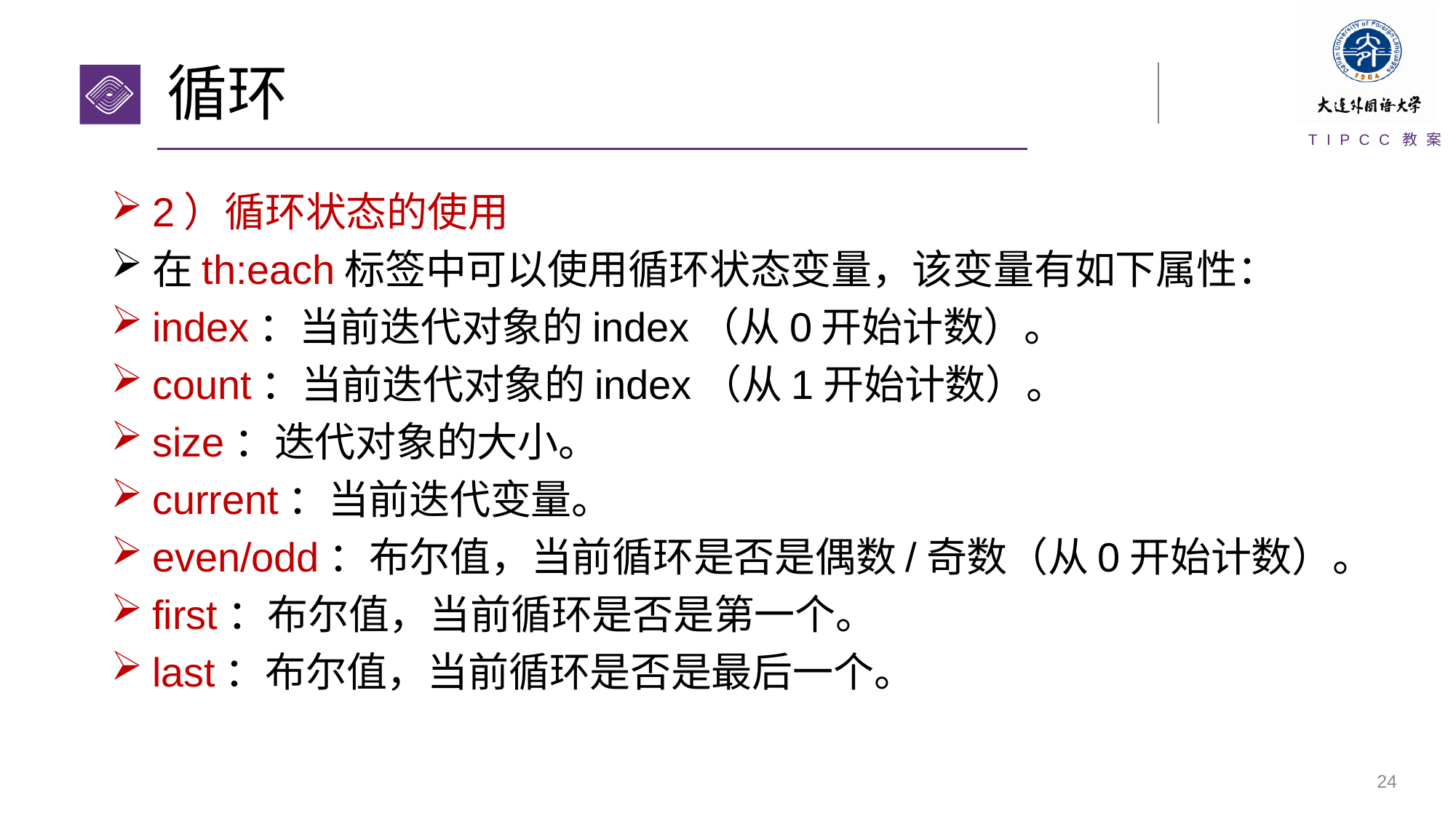

# 循环
2）循环状态的使用
在th:each标签中可以使用循环状态变量，该变量有如下属性：
index：当前迭代对象的index（从0开始计数）。
count：当前迭代对象的index（从1开始计数）。
size：迭代对象的大小。
current：当前迭代变量。
even/odd：布尔值，当前循环是否是偶数/奇数（从0开始计数）。
first：布尔值，当前循环是否是第一个。
last：布尔值，当前循环是否是最后一个。

24